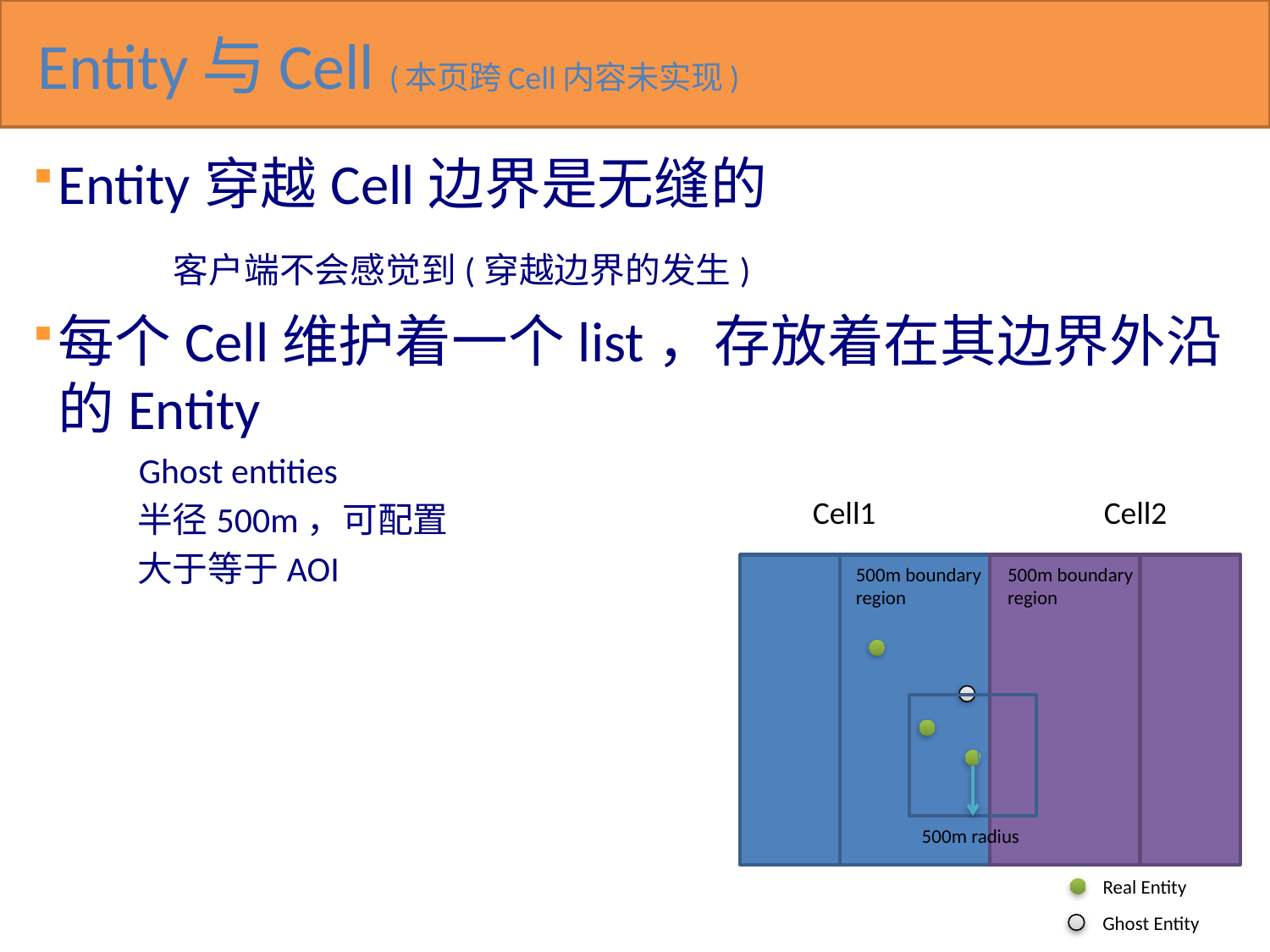

# Entity与Cell (本页跨Cell内容未实现)
Entity穿越Cell边界是无缝的
          客户端不会感觉到(穿越边界的发生)
每个Cell维护着一个list，存放着在其边界外沿的Entity
          Ghost entities
         半径500m，可配置
         大于等于AOI
Cell1
Cell2

500m boundary region
500m boundary region

500m radius
 Real Entity

Ghost Entity